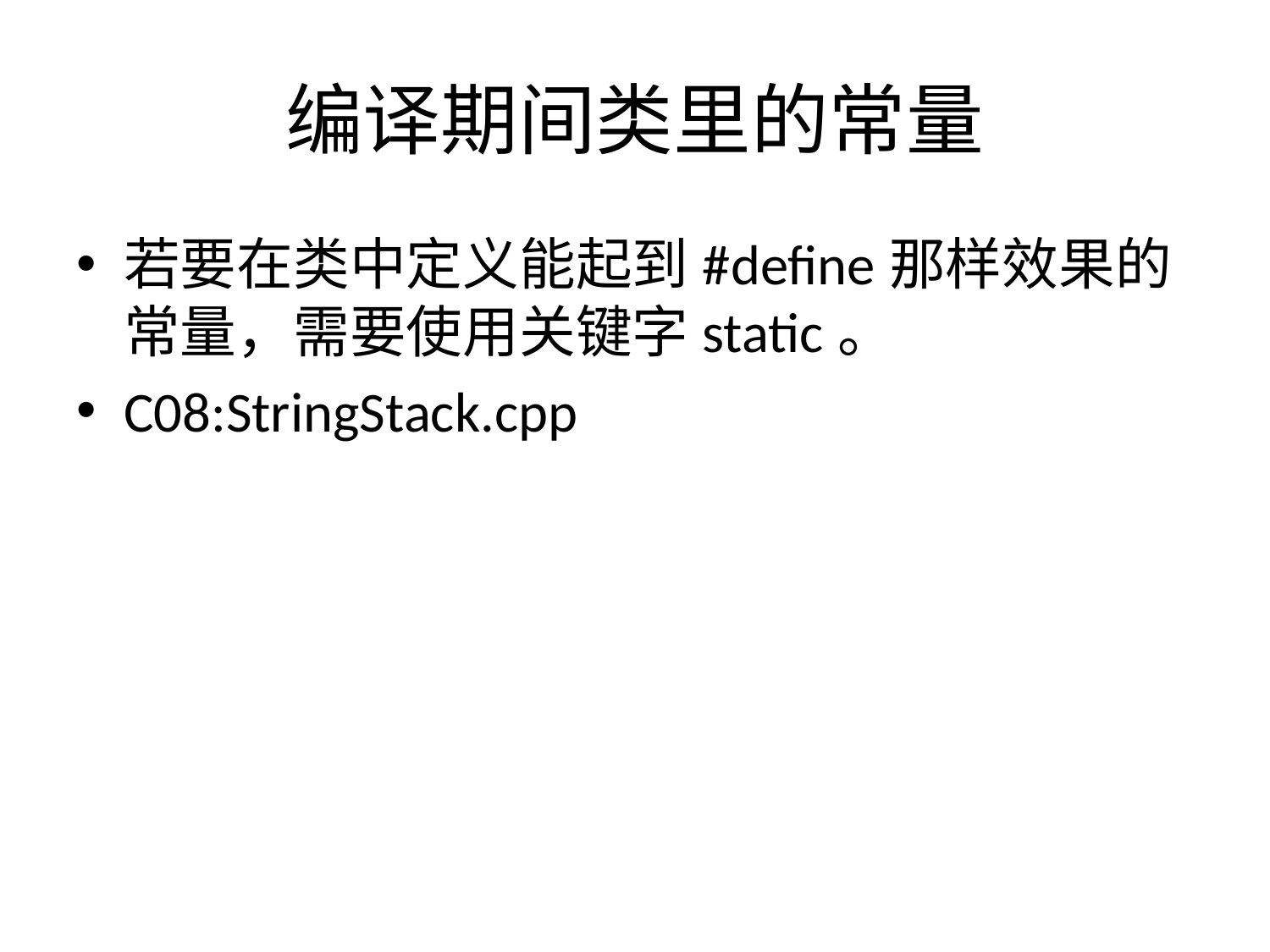

# 编译期间类里的常量
若要在类中定义能起到#define那样效果的常量，需要使用关键字static。
C08:StringStack.cpp